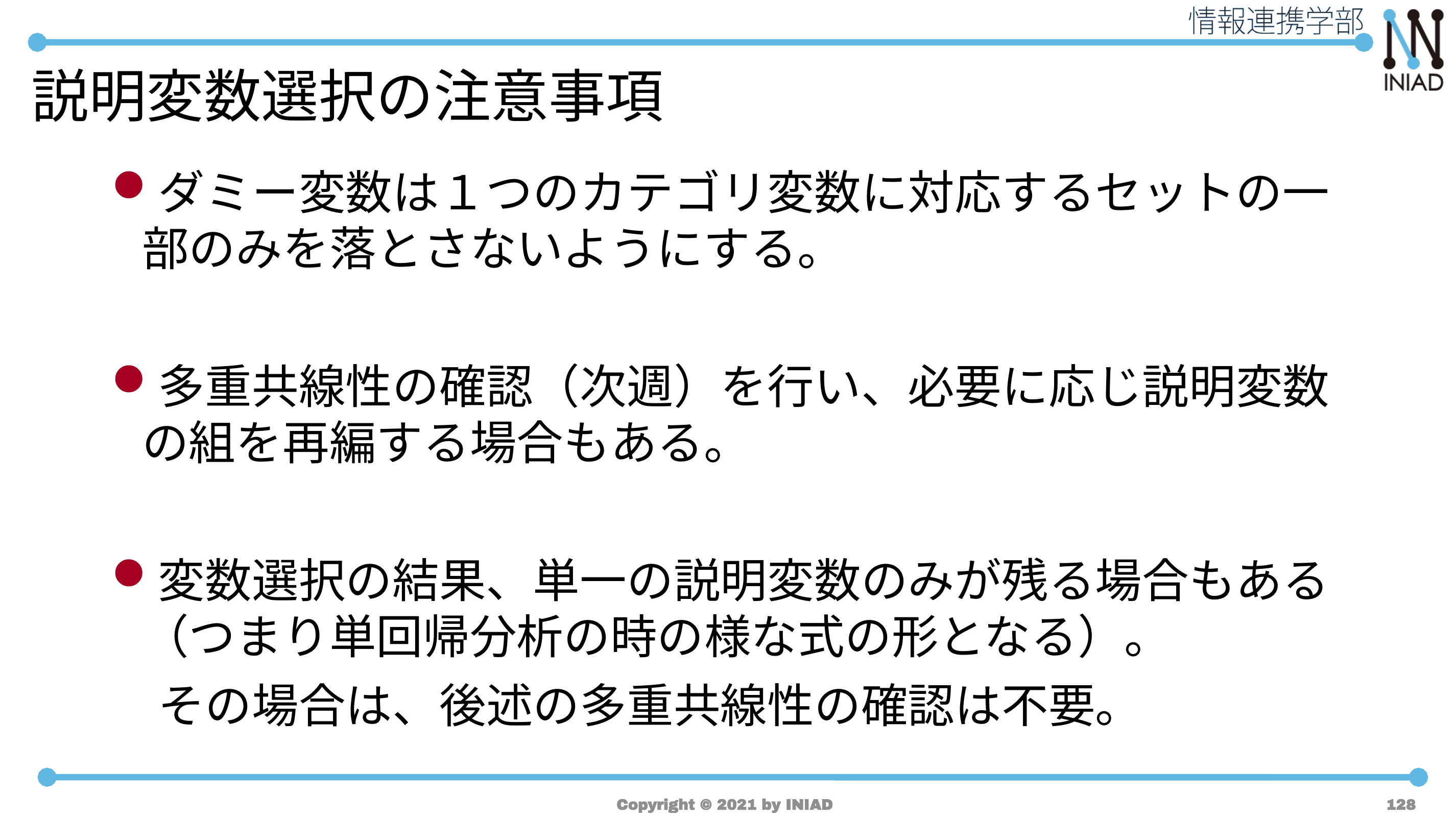

# 説明変数選択の注意事項
ダミー変数は１つのカテゴリ変数に対応するセットの一部のみを落とさないようにする。

多重共線性の確認（次週）を行い、必要に応じ説明変数の組を再編する場合もある。

変数選択の結果、単一の説明変数のみが残る場合もある（つまり単回帰分析の時の様な式の形となる）。
　その場合は、後述の多重共線性の確認は不要。
Copyright © 2021 by INIAD
128